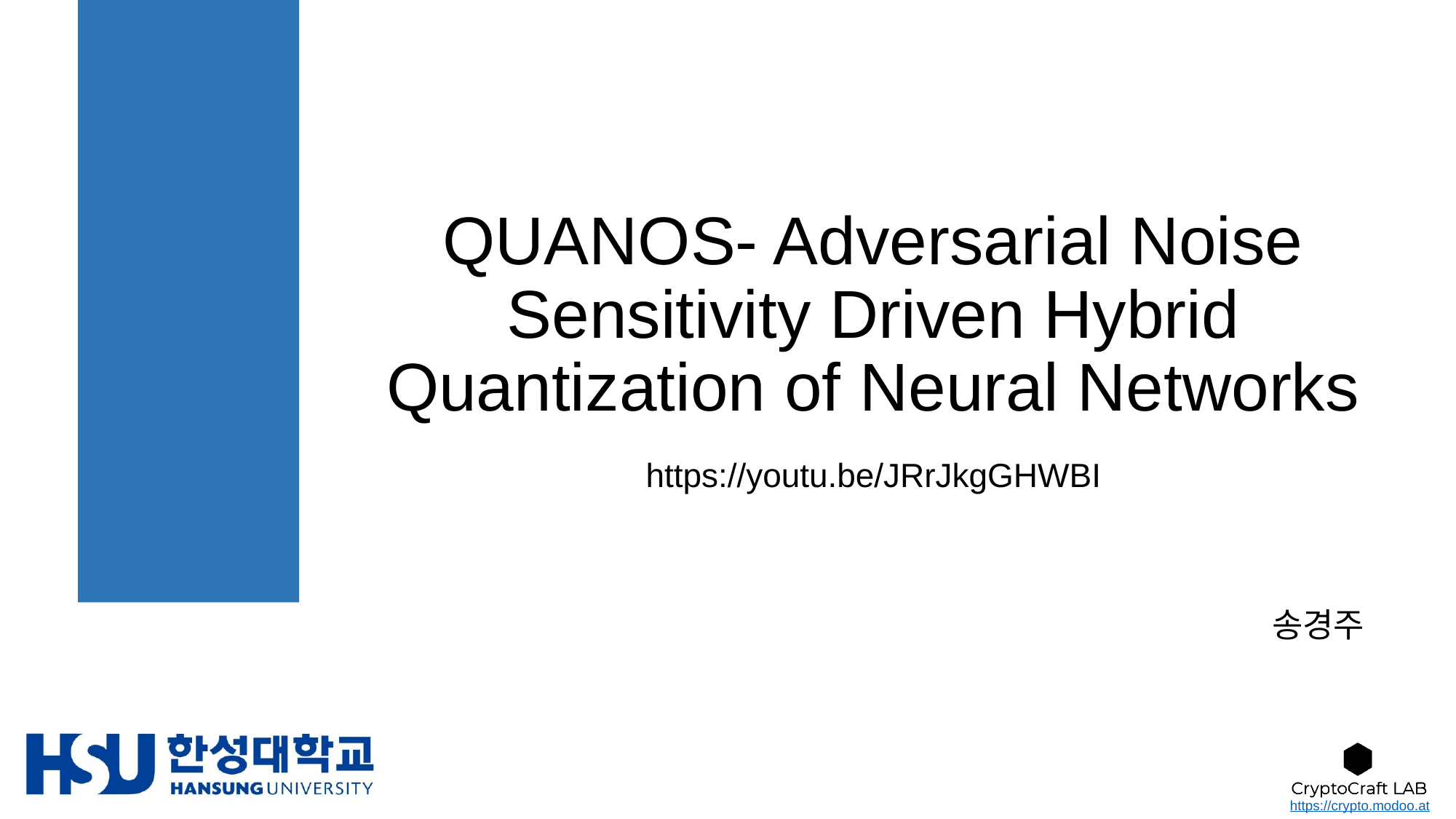

# QUANOS- Adversarial Noise Sensitivity Driven Hybrid Quantization of Neural Networks
https://youtu.be/JRrJkgGHWBI

송경주